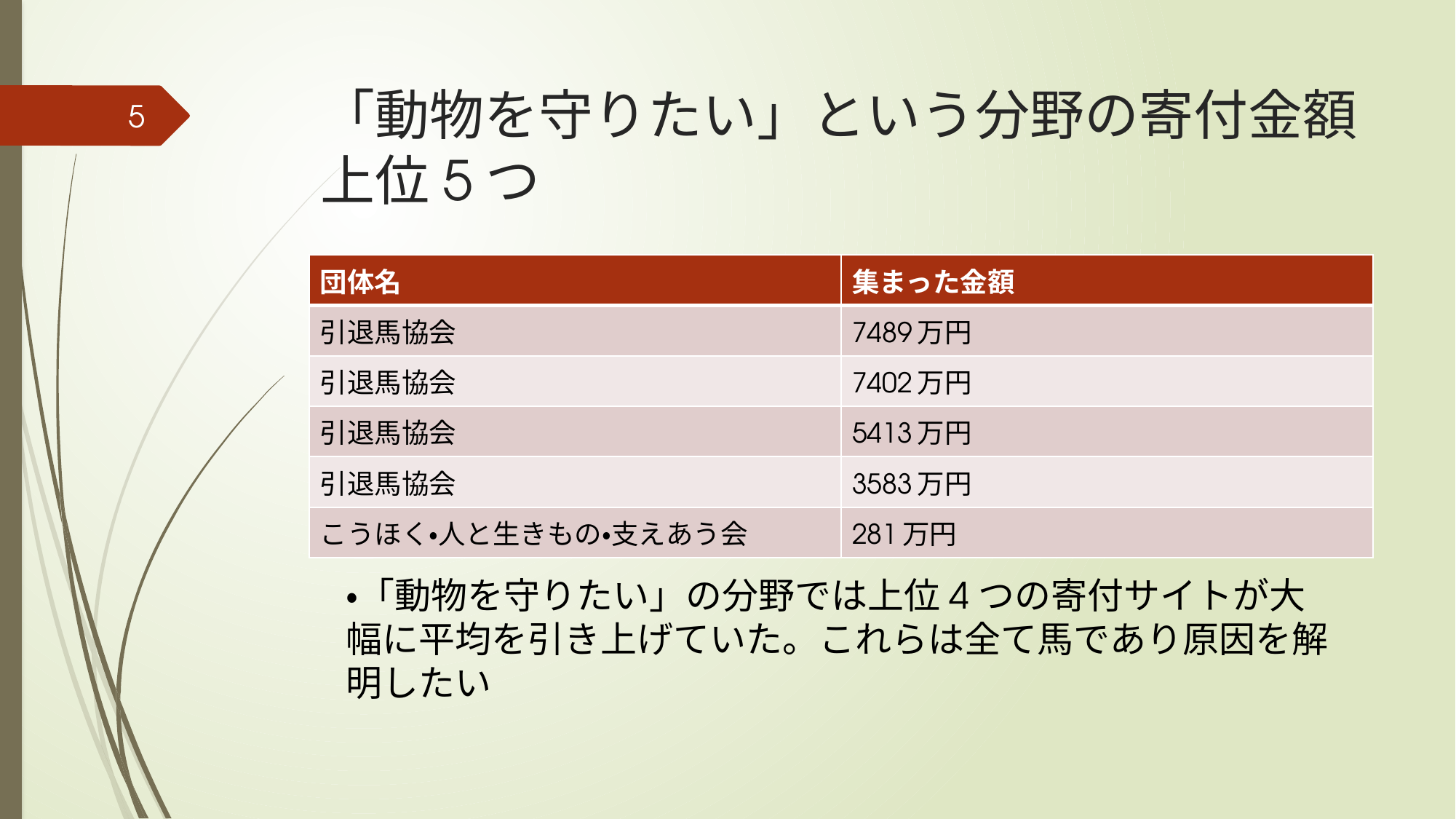

# 「動物を守りたい」という分野の寄付金額上位5つ
5
| 団体名 | 集まった金額 |
| --- | --- |
| 引退馬協会 | 7489万円 |
| 引退馬協会 | 7402万円 |
| 引退馬協会 | 5413万円 |
| 引退馬協会 | 3583万円 |
| こうほく・人と生きもの・支えあう会 | 281万円 |
・「動物を守りたい」の分野では上位4つの寄付サイトが大幅に平均を引き上げていた。これらは全て馬であり原因を解明したい